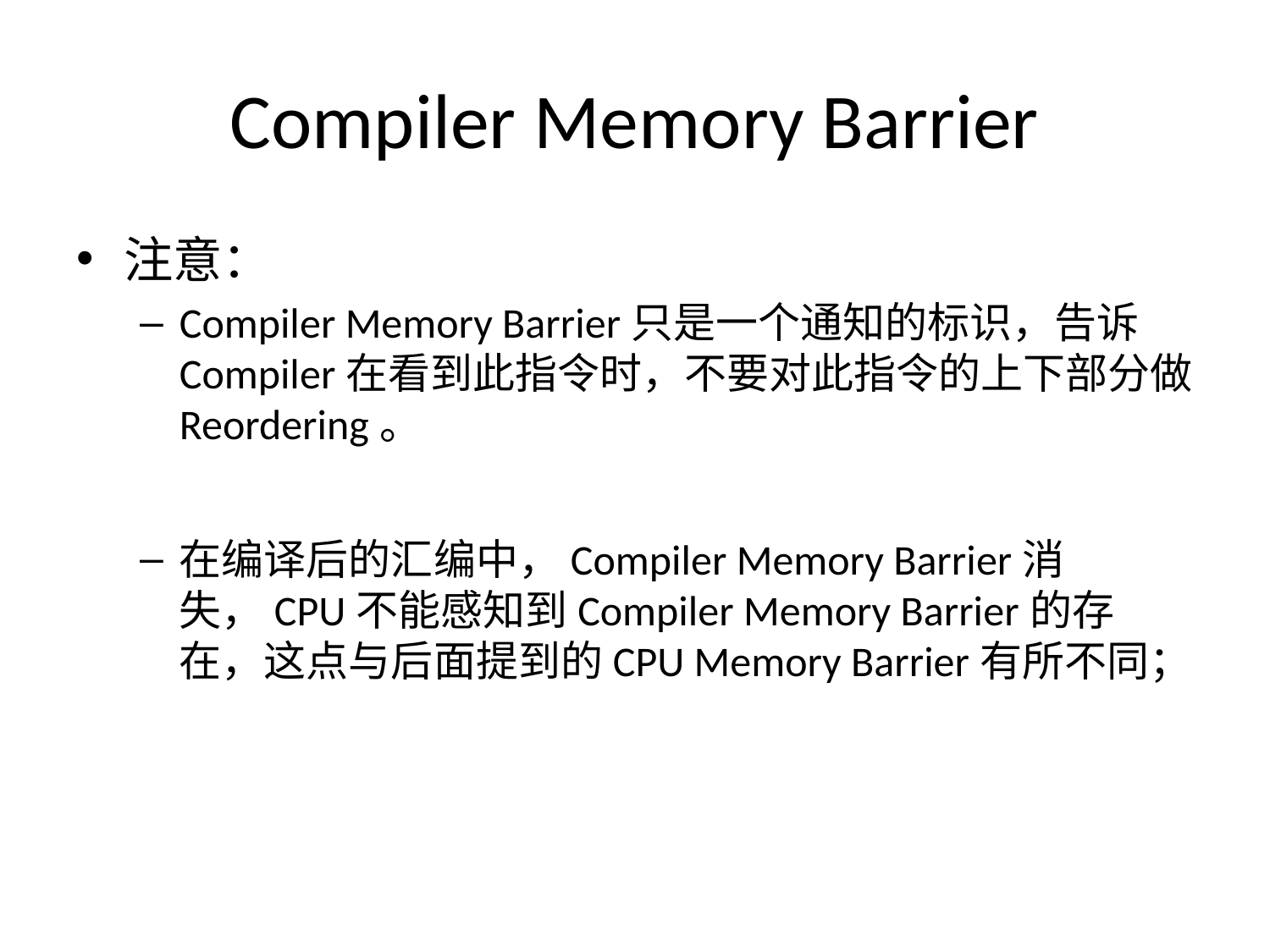

# Compiler Memory Barrier
注意：
Compiler Memory Barrier只是一个通知的标识，告诉Compiler在看到此指令时，不要对此指令的上下部分做Reordering。

在编译后的汇编中，Compiler Memory Barrier消失，CPU不能感知到Compiler Memory Barrier的存在，这点与后面提到的CPU Memory Barrier有所不同；